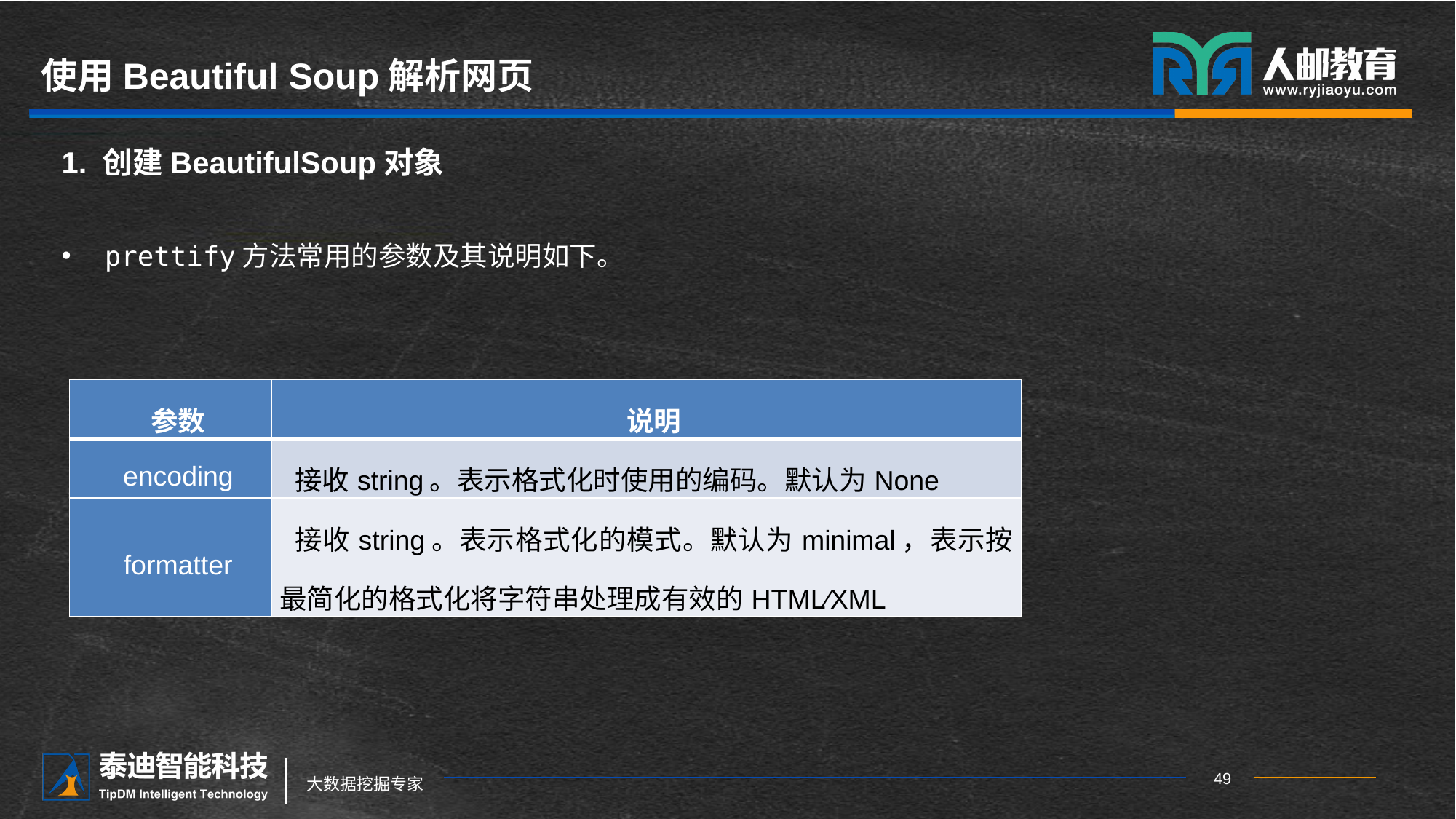

# 使用Beautiful Soup解析网页
1. 创建BeautifulSoup对象
prettify方法常用的参数及其说明如下。

| 参数 | 说明 |
| --- | --- |
| encoding | 接收string。表示格式化时使用的编码。默认为None |
| formatter | 接收string。表示格式化的模式。默认为minimal，表示按最简化的格式化将字符串处理成有效的HTML∕XML |